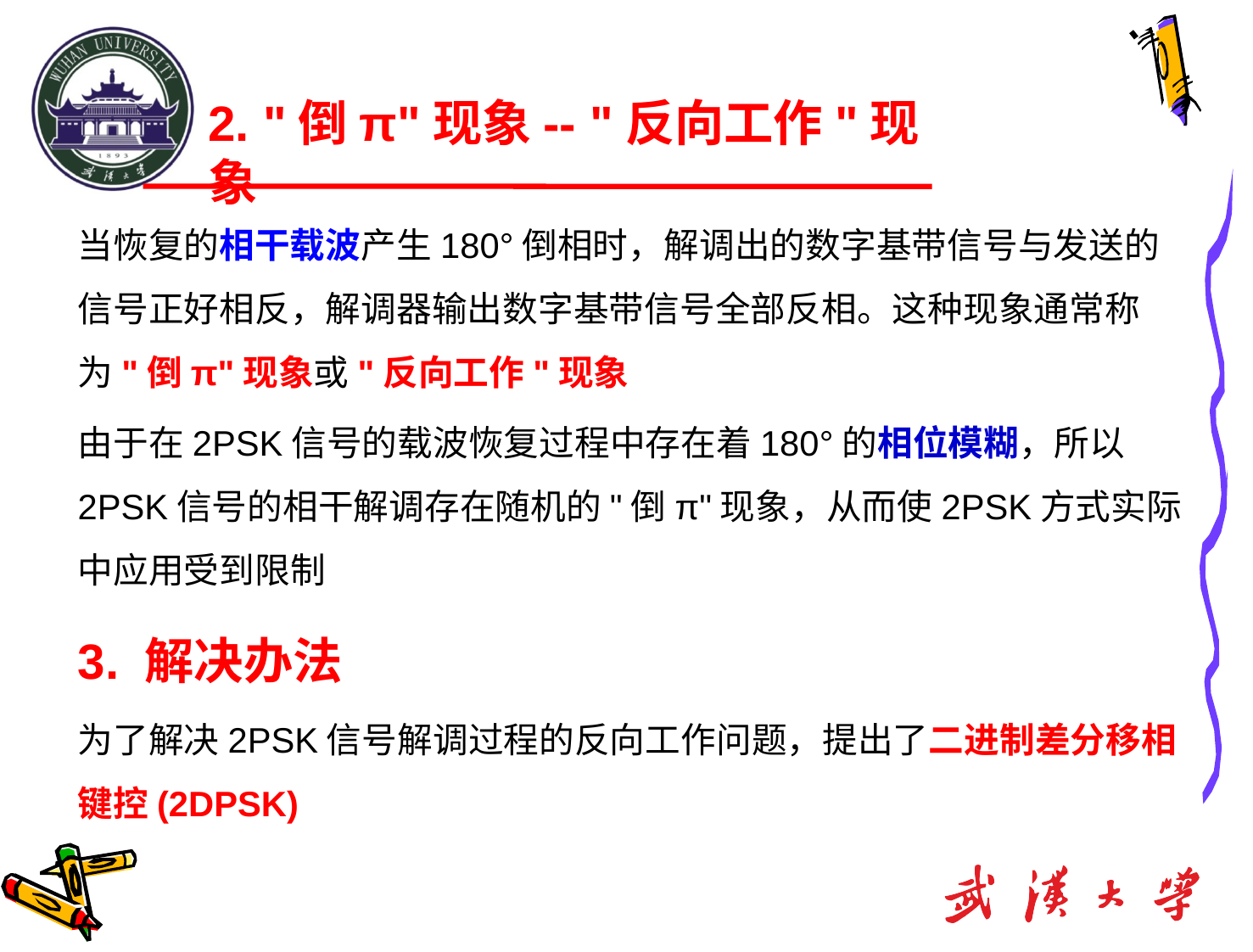

2. "倒π"现象-- "反向工作"现象
当恢复的相干载波产生180°倒相时，解调出的数字基带信号与发送的信号正好相反，解调器输出数字基带信号全部反相。这种现象通常称为"倒π"现象或"反向工作"现象
由于在2PSK信号的载波恢复过程中存在着180°的相位模糊，所以2PSK信号的相干解调存在随机的"倒π"现象，从而使2PSK方式实际中应用受到限制
3. 解决办法
为了解决2PSK信号解调过程的反向工作问题，提出了二进制差分移相键控(2DPSK)